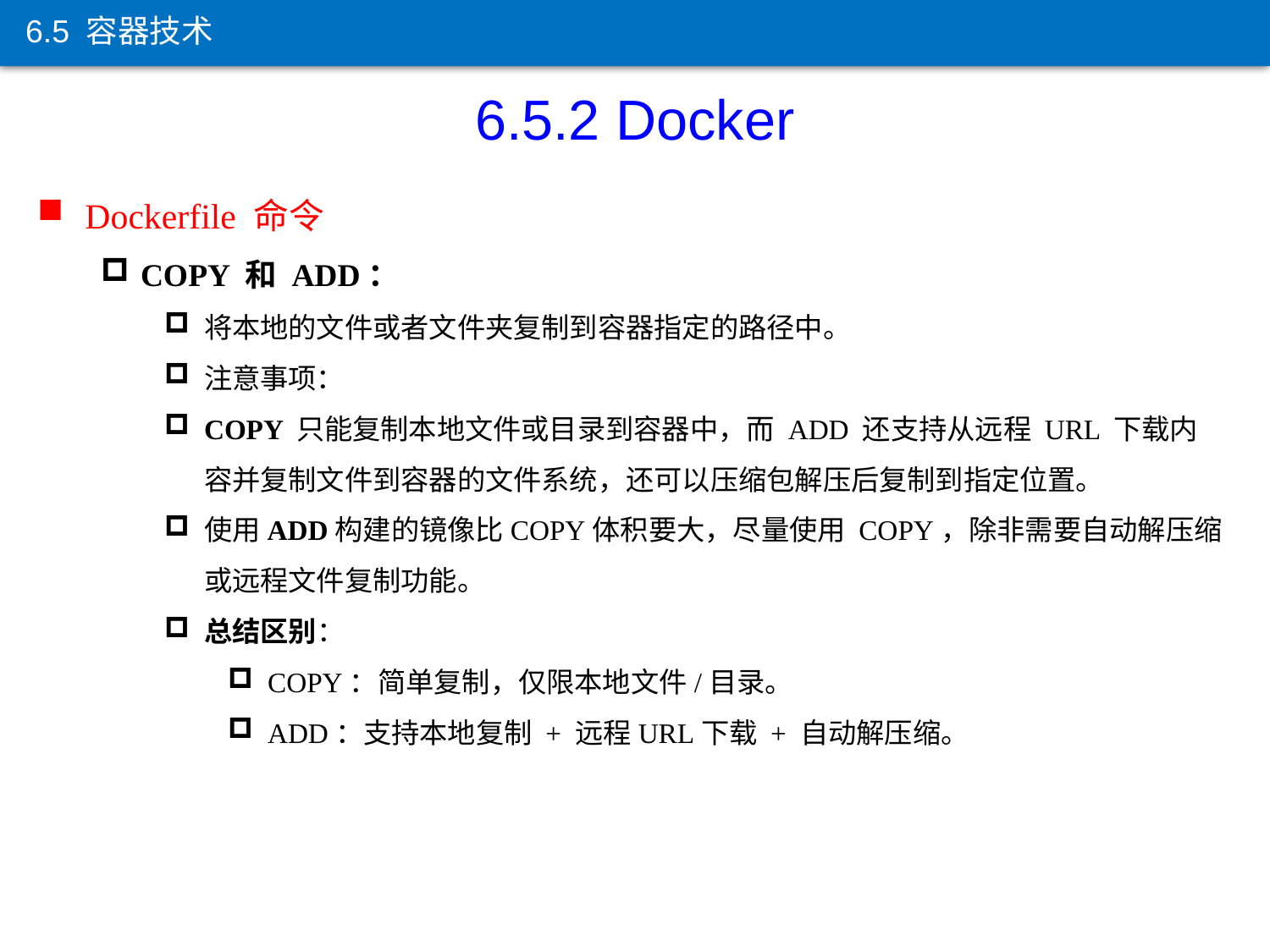

6.5 容器技术
6.5.2 Docker

Dockerfile 命令
COPY 和 ADD：
将本地的文件或者文件夹复制到容器指定的路径中。
注意事项：
COPY 只能复制本地文件或目录到容器中，而 ADD 还支持从远程 URL 下载内容并复制文件到容器的文件系统，还可以压缩包解压后复制到指定位置。
使用ADD构建的镜像比COPY体积要大，尽量使用 COPY，除非需要自动解压缩或远程文件复制功能。
总结区别：
COPY：简单复制，仅限本地文件/目录。
ADD：支持本地复制 + 远程URL下载 + 自动解压缩。

4